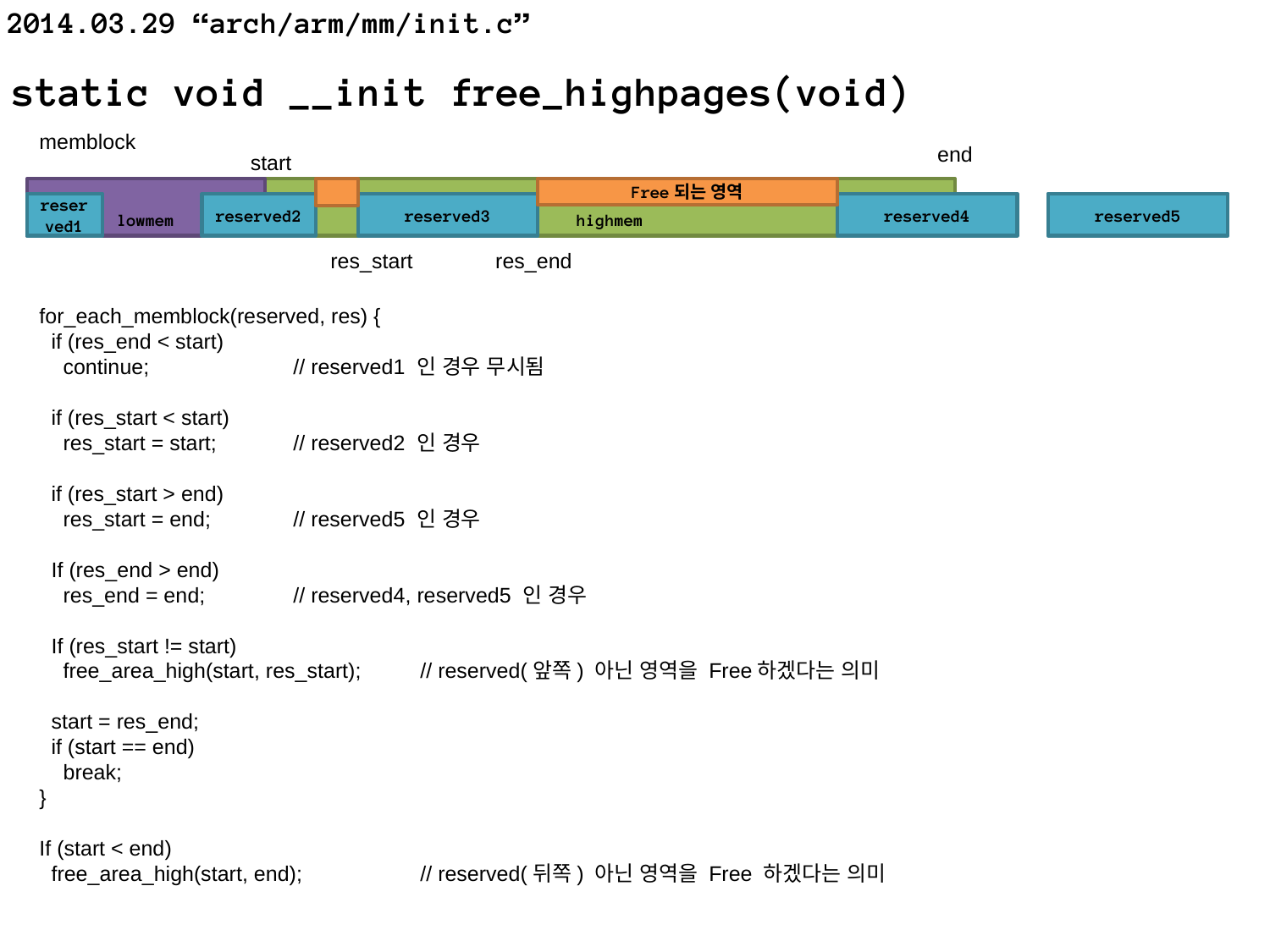

# 2014.03.29 “arch/arm/mm/init.c”
static void __init free_highpages(void)
memblock
end
start
lowmem
highmem

Free되는 영역
reserved1
reserved2
reserved3
reserved4
reserved5
res_start
res_end
for_each_memblock(reserved, res) {
  if (res_end < start)
    continue;		// reserved1 인 경우 무시됨

  if (res_start < start)
    res_start = start;	// reserved2 인 경우

  if (res_start > end)
    res_start = end;	// reserved5 인 경우

  If (res_end > end)
    res_end = end;	// reserved4, reserved5 인 경우

  If (res_start != start)
    free_area_high(start, res_start);	// reserved(앞쪽) 아닌 영역을 Free하겠다는 의미

  start = res_end;
  if (start == end)
    break;
}

If (start < end)
  free_area_high(start, end);	// reserved(뒤쪽) 아닌 영역을 Free 하겠다는 의미